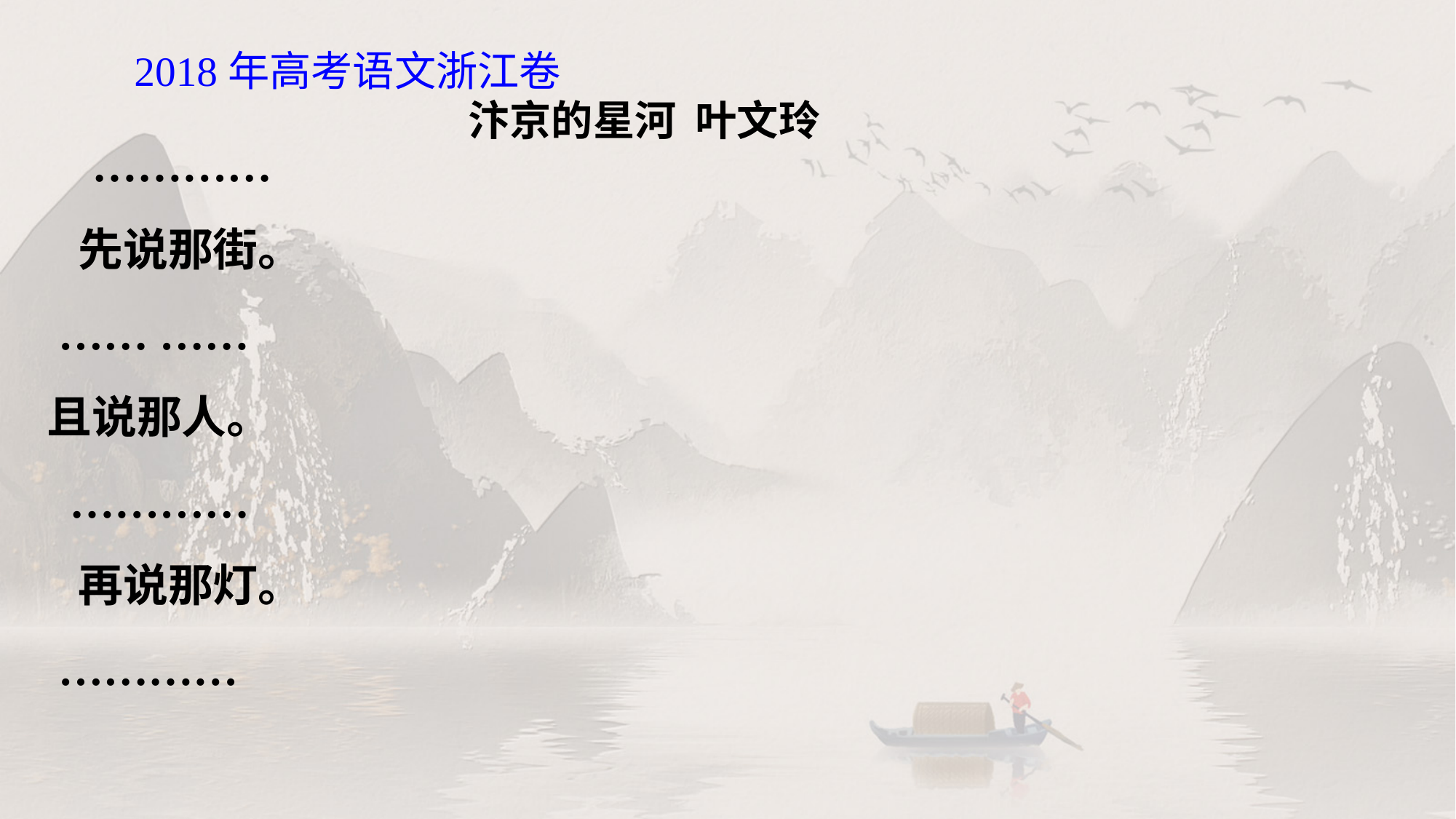

2018年高考语文浙江卷
                                    汴京的星河  叶文玲
# …………
  先说那街。
 …… ……
且说那人。
  …………
  再说那灯。
 …………